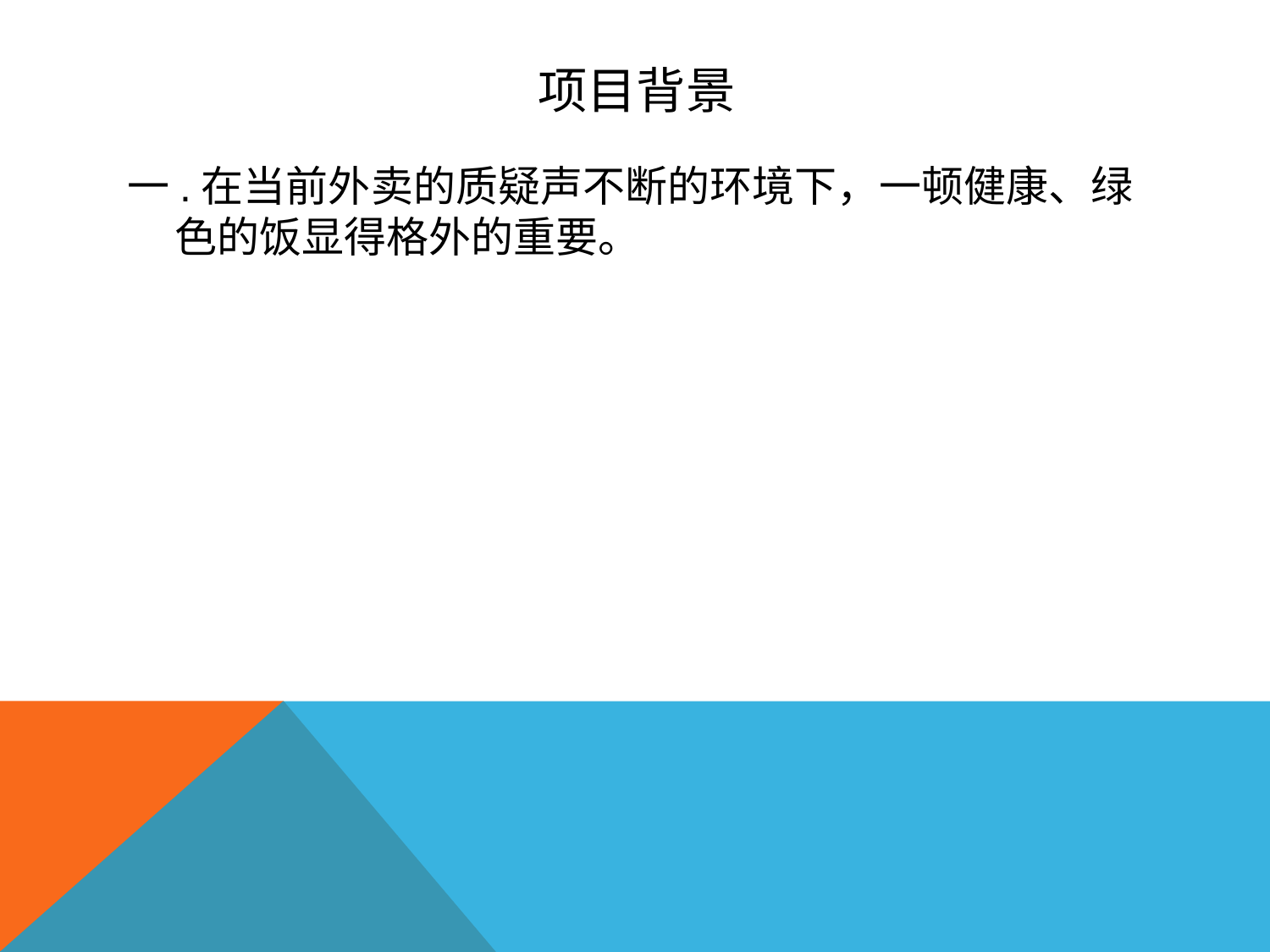

# 项目背景
一.在当前外卖的质疑声不断的环境下，一顿健康、绿色的饭显得格外的重要。